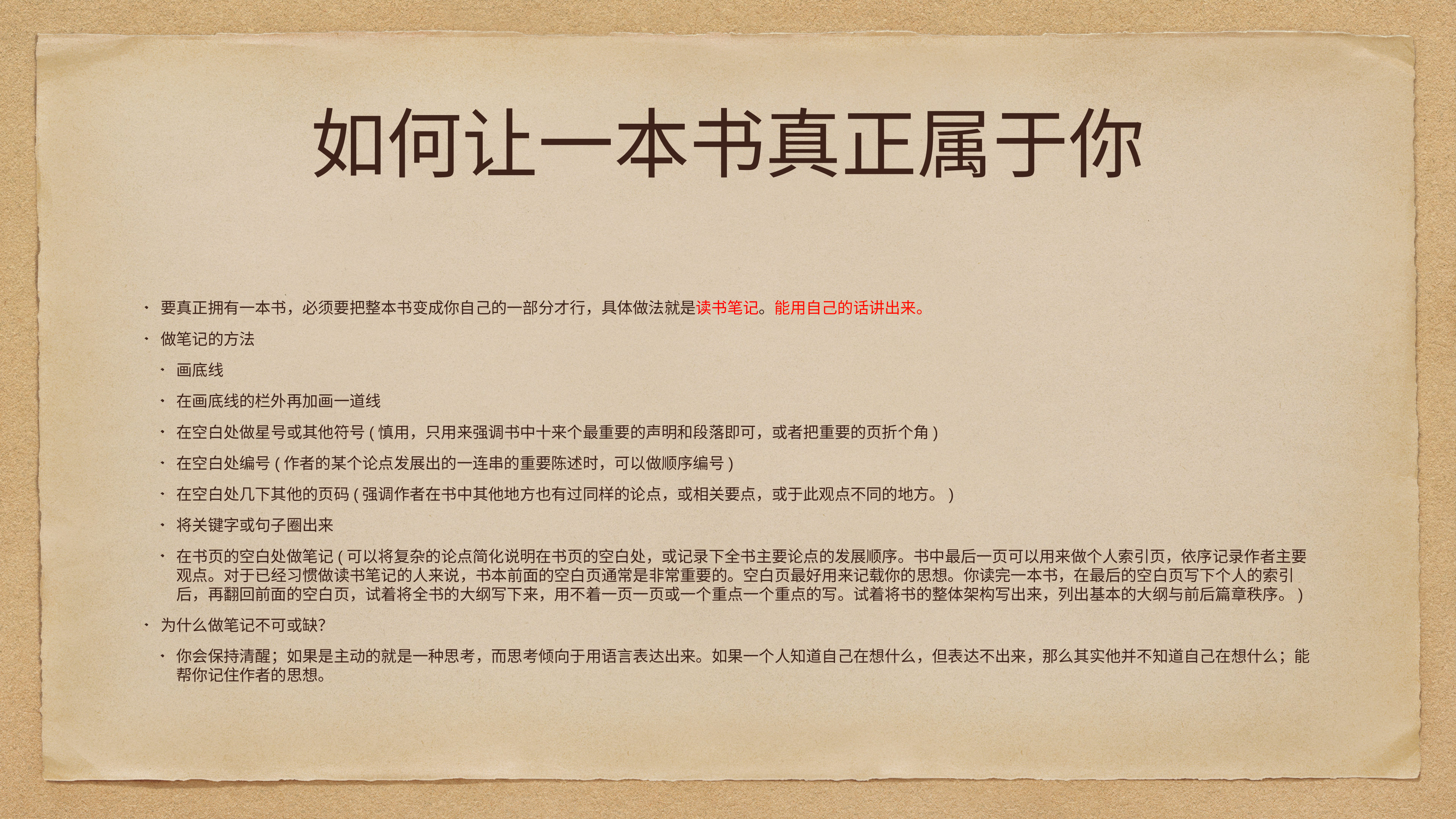

# 如何让一本书真正属于你
要真正拥有一本书，必须要把整本书变成你自己的一部分才行，具体做法就是读书笔记。能用自己的话讲出来。
做笔记的方法
画底线
在画底线的栏外再加画一道线
在空白处做星号或其他符号(慎用，只用来强调书中十来个最重要的声明和段落即可，或者把重要的页折个角)
在空白处编号(作者的某个论点发展出的一连串的重要陈述时，可以做顺序编号)
在空白处几下其他的页码(强调作者在书中其他地方也有过同样的论点，或相关要点，或于此观点不同的地方。)
将关键字或句子圈出来
在书页的空白处做笔记(可以将复杂的论点简化说明在书页的空白处，或记录下全书主要论点的发展顺序。书中最后一页可以用来做个人索引页，依序记录作者主要观点。对于已经习惯做读书笔记的人来说，书本前面的空白页通常是非常重要的。空白页最好用来记载你的思想。你读完一本书，在最后的空白页写下个人的索引后，再翻回前面的空白页，试着将全书的大纲写下来，用不着一页一页或一个重点一个重点的写。试着将书的整体架构写出来，列出基本的大纲与前后篇章秩序。)
为什么做笔记不可或缺？
你会保持清醒；如果是主动的就是一种思考，而思考倾向于用语言表达出来。如果一个人知道自己在想什么，但表达不出来，那么其实他并不知道自己在想什么；能帮你记住作者的思想。